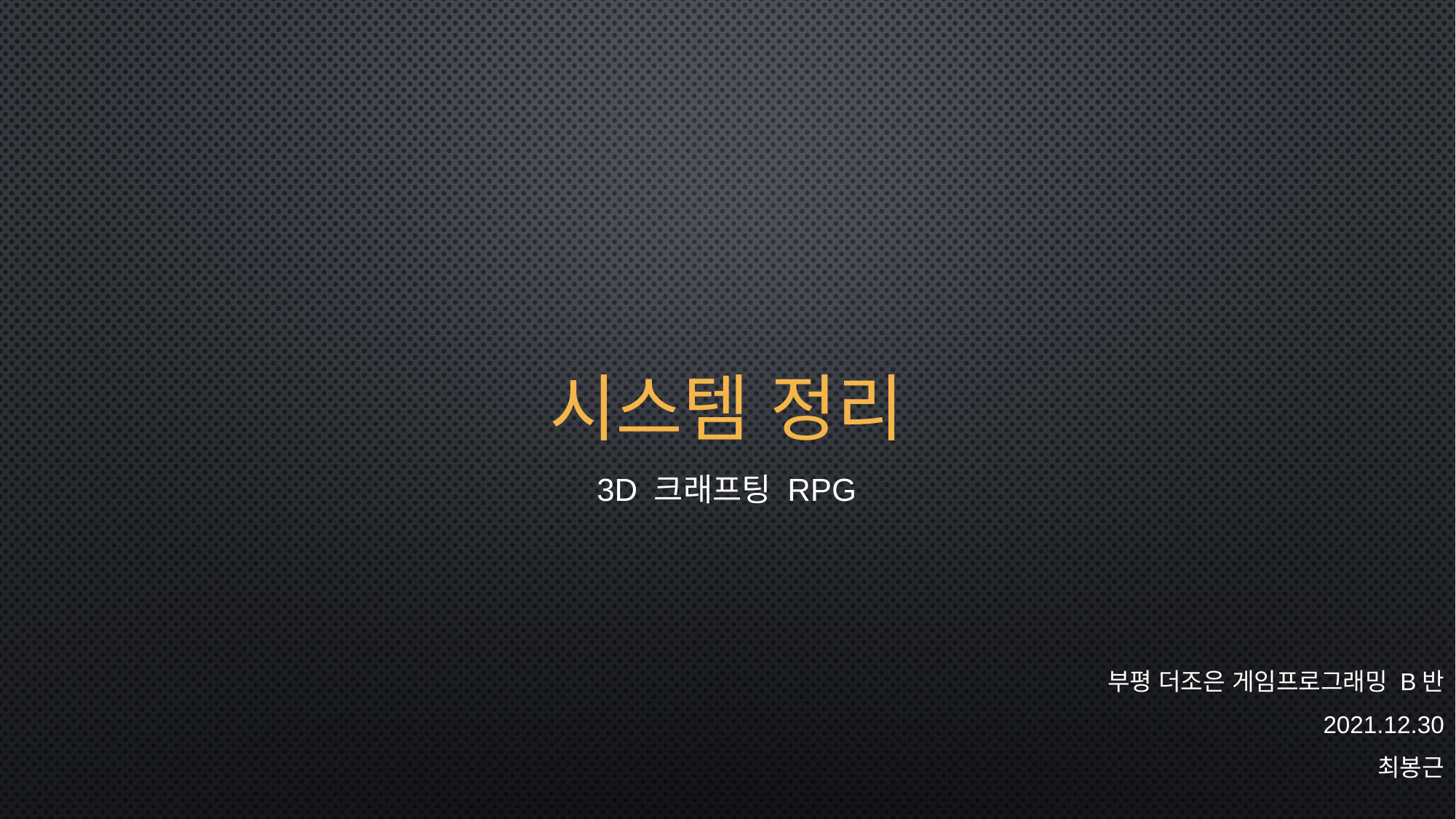

# 시스템 정리
3D 크래프팅 RPG
부평 더조은 게임프로그래밍 B반
2021.12.30
최봉근